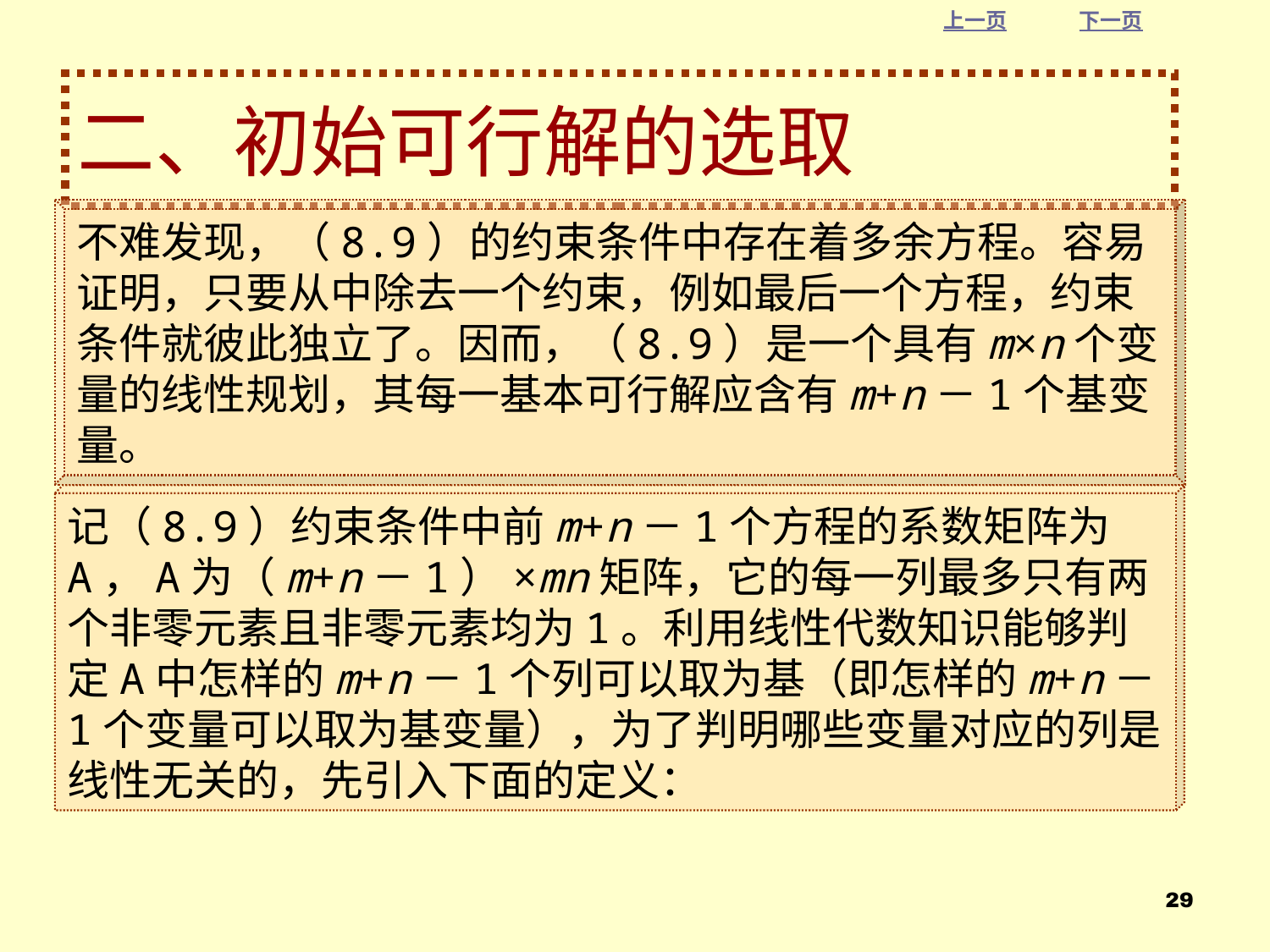

# 二、初始可行解的选取
不难发现，（8.9）的约束条件中存在着多余方程。容易证明，只要从中除去一个约束，例如最后一个方程，约束条件就彼此独立了。因而，（8.9）是一个具有m×n个变量的线性规划，其每一基本可行解应含有m+n－1个基变量。
记（8.9）约束条件中前m+n－1个方程的系数矩阵为A，A为（m+n－1）×mn矩阵，它的每一列最多只有两个非零元素且非零元素均为1。利用线性代数知识能够判定A中怎样的m+n－1个列可以取为基（即怎样的m+n－1个变量可以取为基变量），为了判明哪些变量对应的列是线性无关的，先引入下面的定义：
29